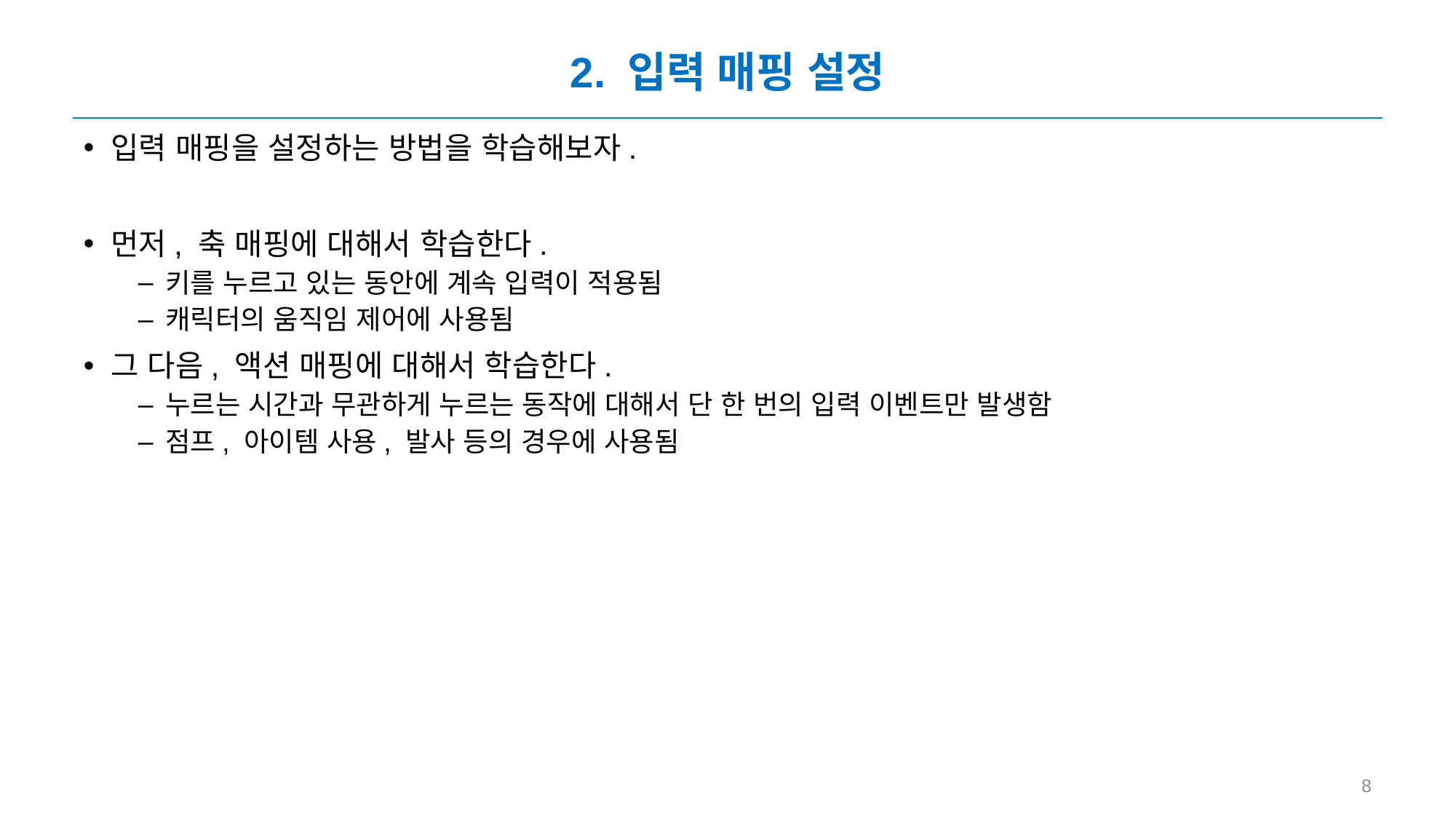

# 2. 입력 매핑 설정
입력 매핑을 설정하는 방법을 학습해보자.

먼저, 축 매핑에 대해서 학습한다.
키를 누르고 있는 동안에 계속 입력이 적용됨
캐릭터의 움직임 제어에 사용됨
그 다음, 액션 매핑에 대해서 학습한다.
누르는 시간과 무관하게 누르는 동작에 대해서 단 한 번의 입력 이벤트만 발생함
점프, 아이템 사용, 발사 등의 경우에 사용됨

8